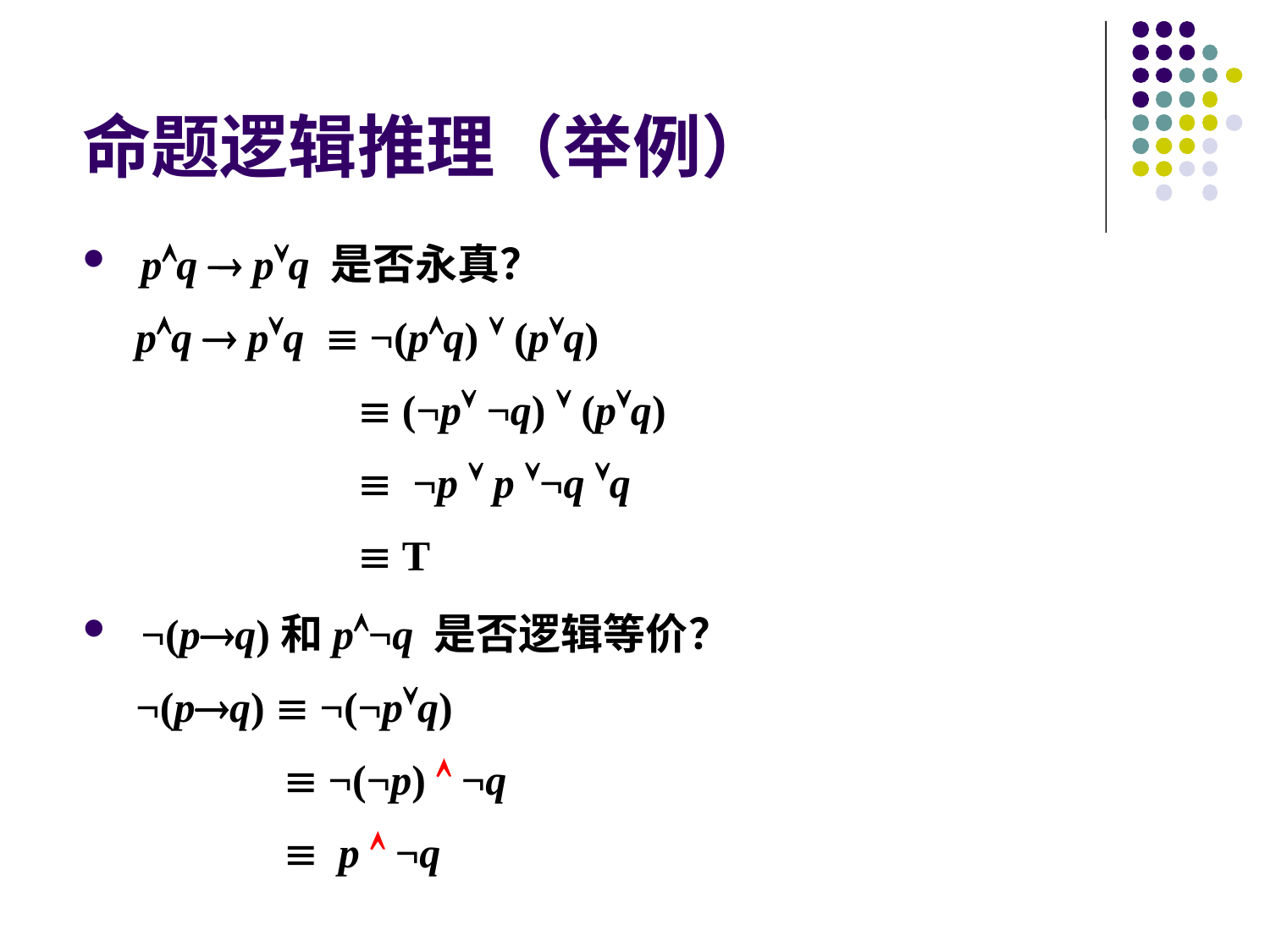

命题逻辑推理（举例）
 p∧q → p∨q 是否永真？
     p∧q → p∨q  ≡ ¬(p∧q) ∨ (p∨q)
                          ≡ (¬p∨ ¬q) ∨ (p∨q)
                          ≡  ¬p ∨ p ∨¬q ∨q
                          ≡ T
 ¬(p→q)和p∧¬q 是否逻辑等价？
     ¬(p→q) ≡ ¬(¬p∨q)
                   ≡ ¬(¬p) ∧ ¬q
                   ≡  p ∧ ¬q